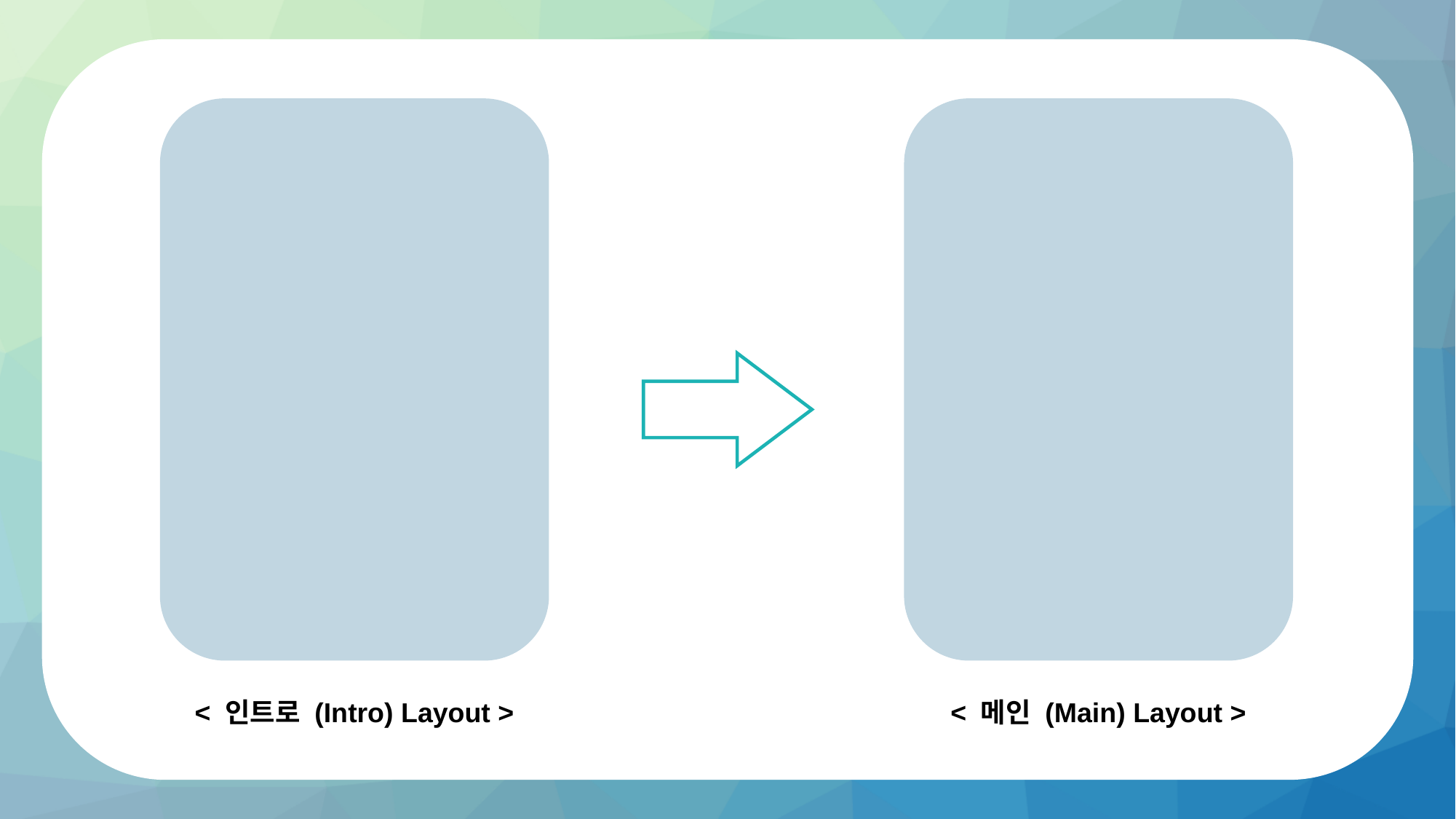

< 인트로 (Intro) Layout >

< 메인 (Main) Layout >